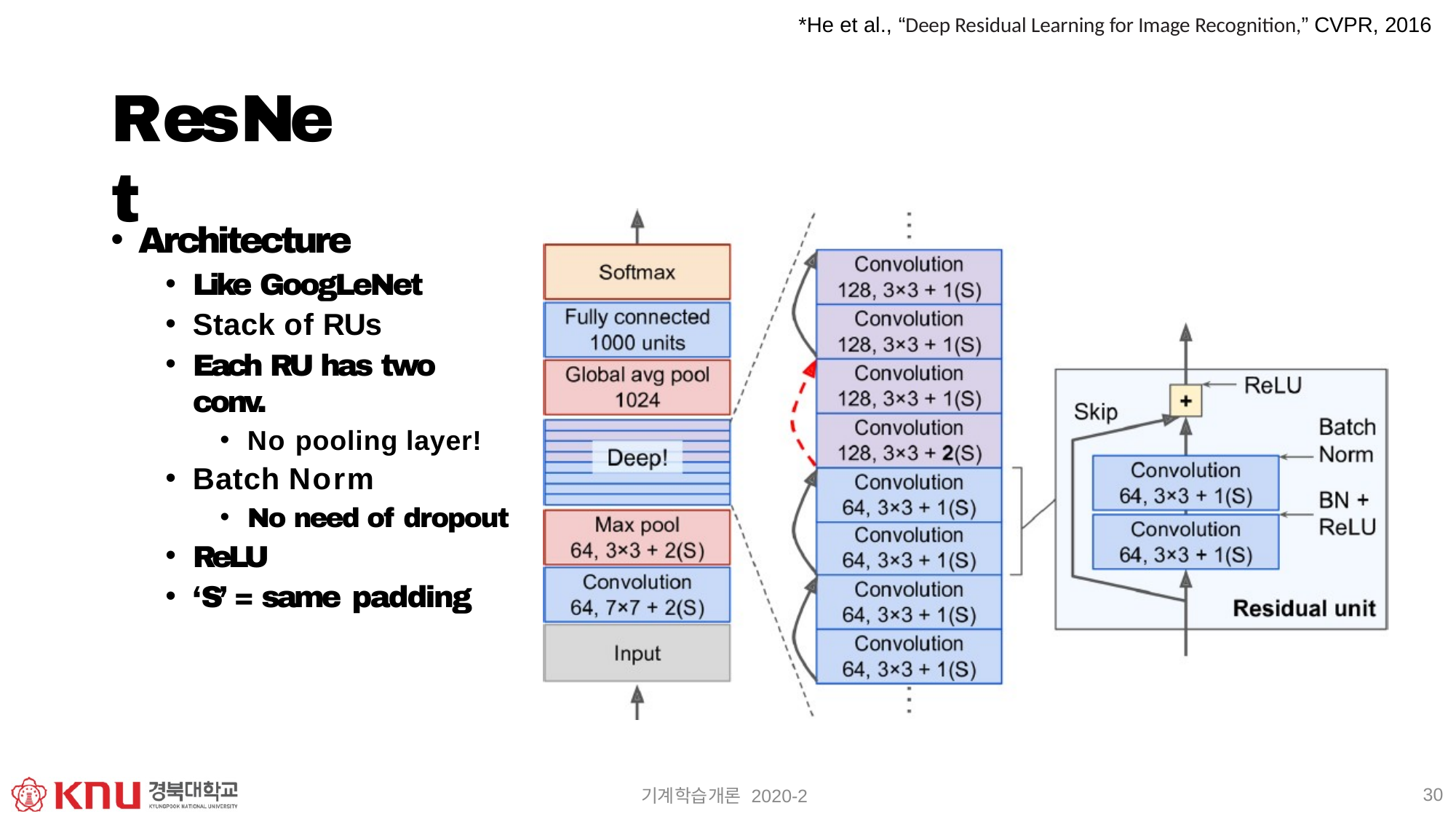

*He et al., “Deep Residual Learning for Image Recognition,” CVPR, 2016
# ResNet

Architecture
Like GoogLeNet
Stack of RUs
Each RU has two conv.
No pooling layer!
Batch Norm
No need of dropout
ReLU
‘S’ = same padding
30
기계학습개론 2020-2